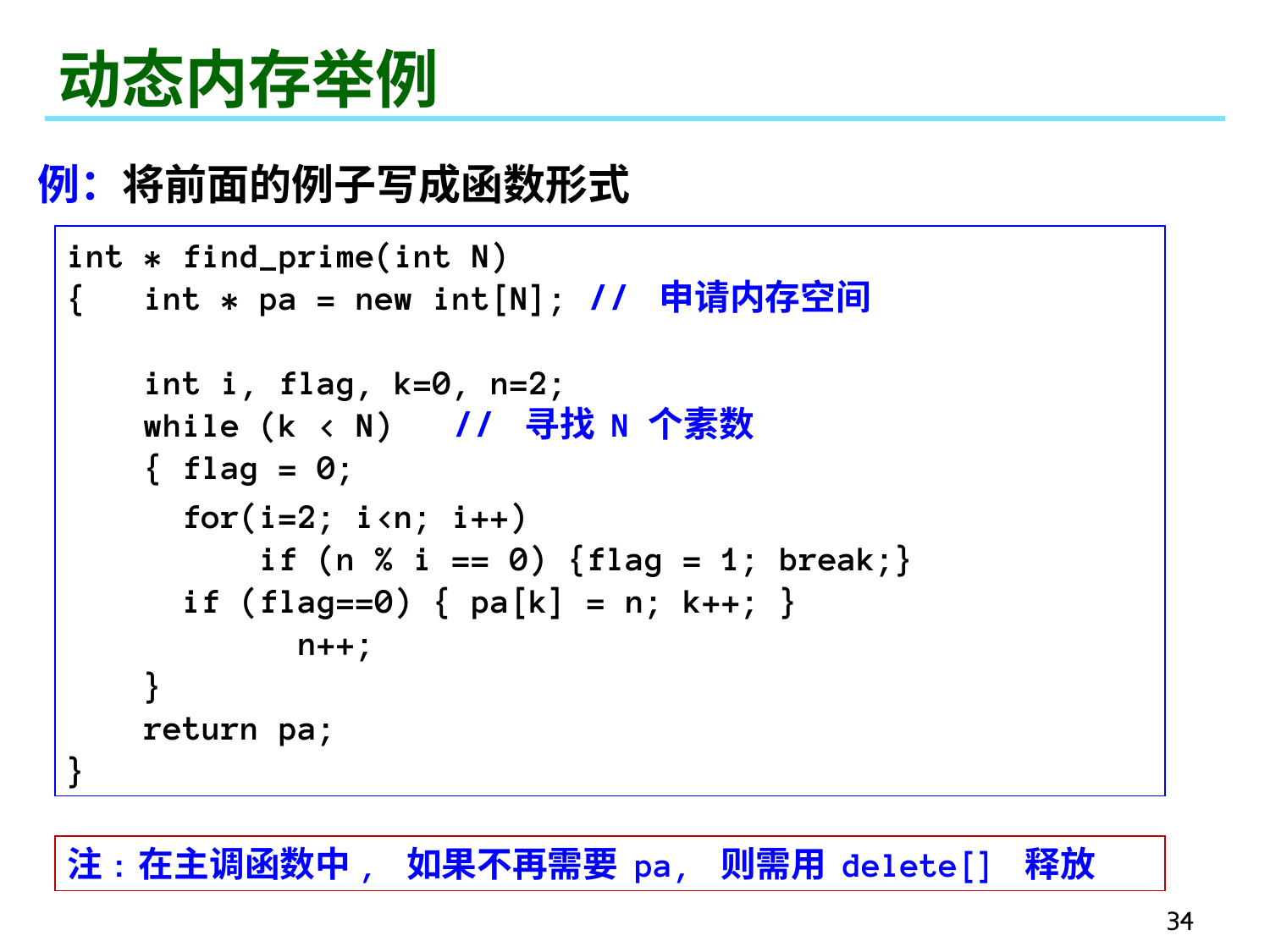

# 动态内存举例
例：将前面的例子写成函数形式
int * find_prime(int N)
{   int * pa = new int[N]; // 申请内存空间

    int i, flag, k=0, n=2;
    while (k < N)   // 寻找 N 个素数
    { flag = 0;
      for(i=2; i<n; i++)
          if (n % i == 0) {flag = 1; break;}
      if (flag==0) { pa[k] = n; k++; }
            n++;
    }
    return pa;
}
注:在主调函数中, 如果不再需要 pa, 则需用 delete[] 释放
34